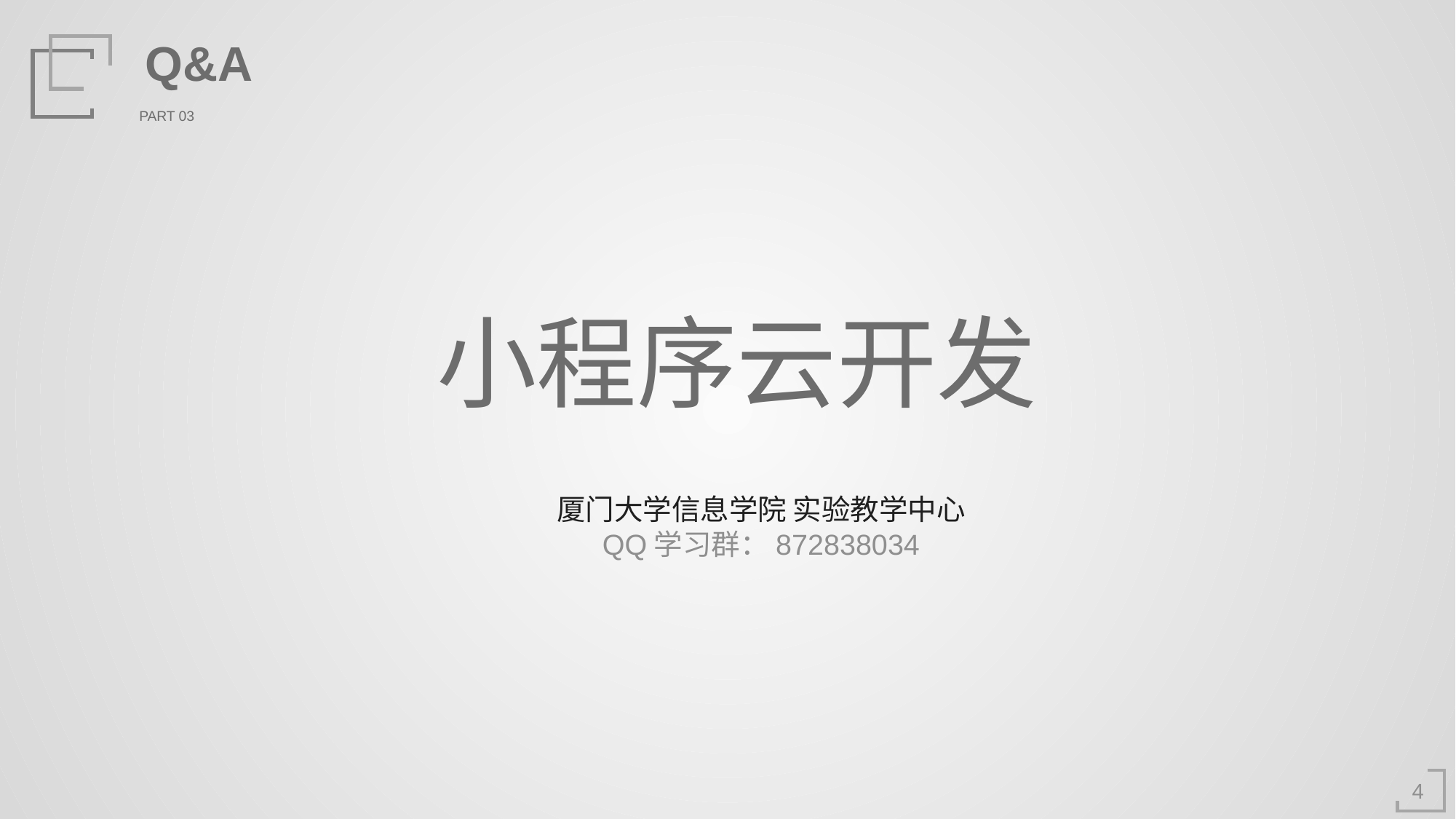

Q&A
PART 03
小程序云开发
厦门大学信息学院 实验教学中心
QQ学习群：872838034